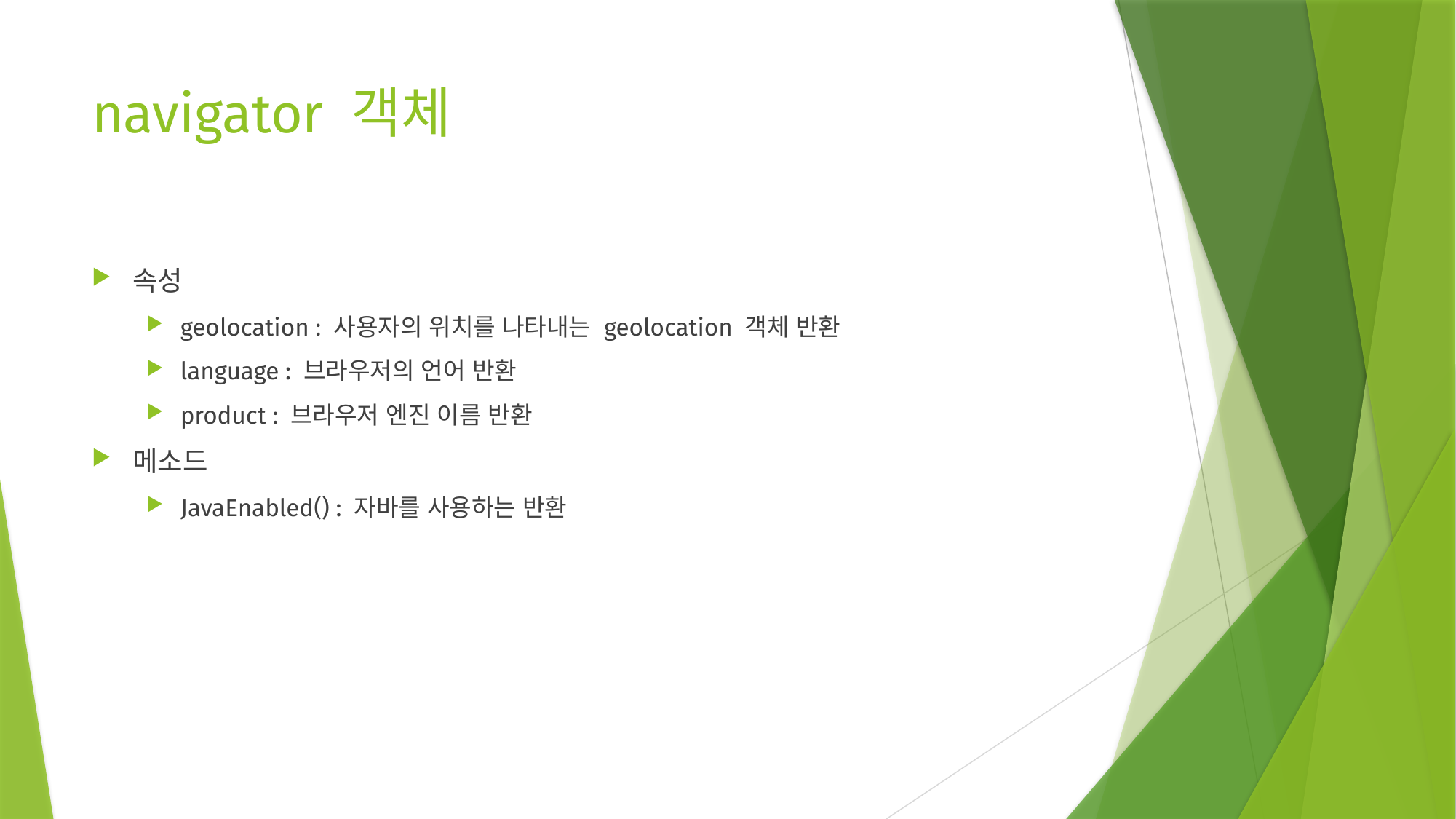

# navigator 객체
속성
geolocation : 사용자의 위치를 나타내는 geolocation 객체 반환
language : 브라우저의 언어 반환
product : 브라우저 엔진 이름 반환
메소드
JavaEnabled() : 자바를 사용하는 반환